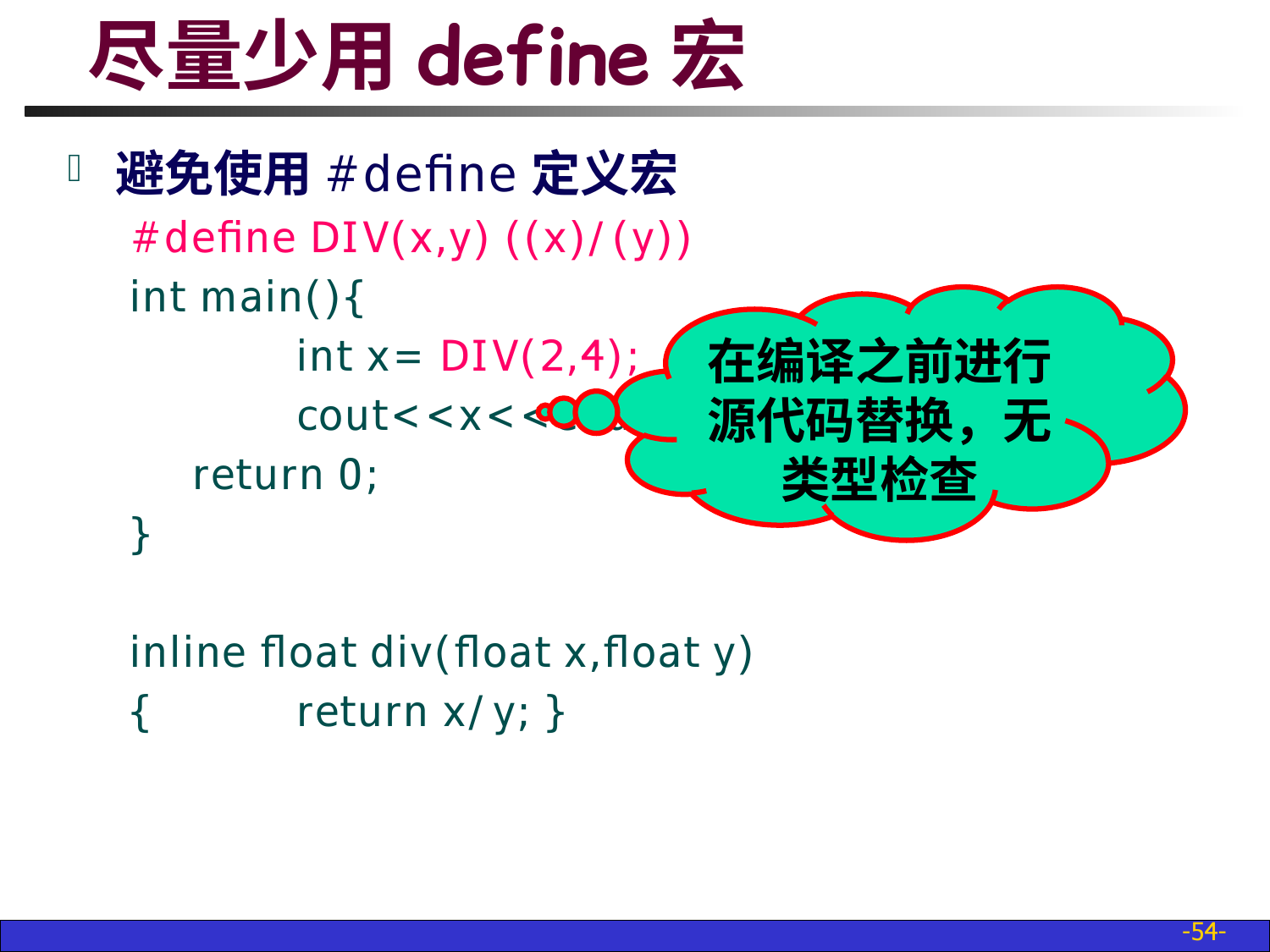

# 尽量少用define宏
避免使用#define定义宏
#define DIV(x,y) ((x)/(y))
int main(){
		int x= DIV(2,4);
		cout<<x<<endl;
     return 0;
}

inline float div(float x,float y)
{		return x/y; }
在编译之前进行源代码替换，无类型检查
-54-